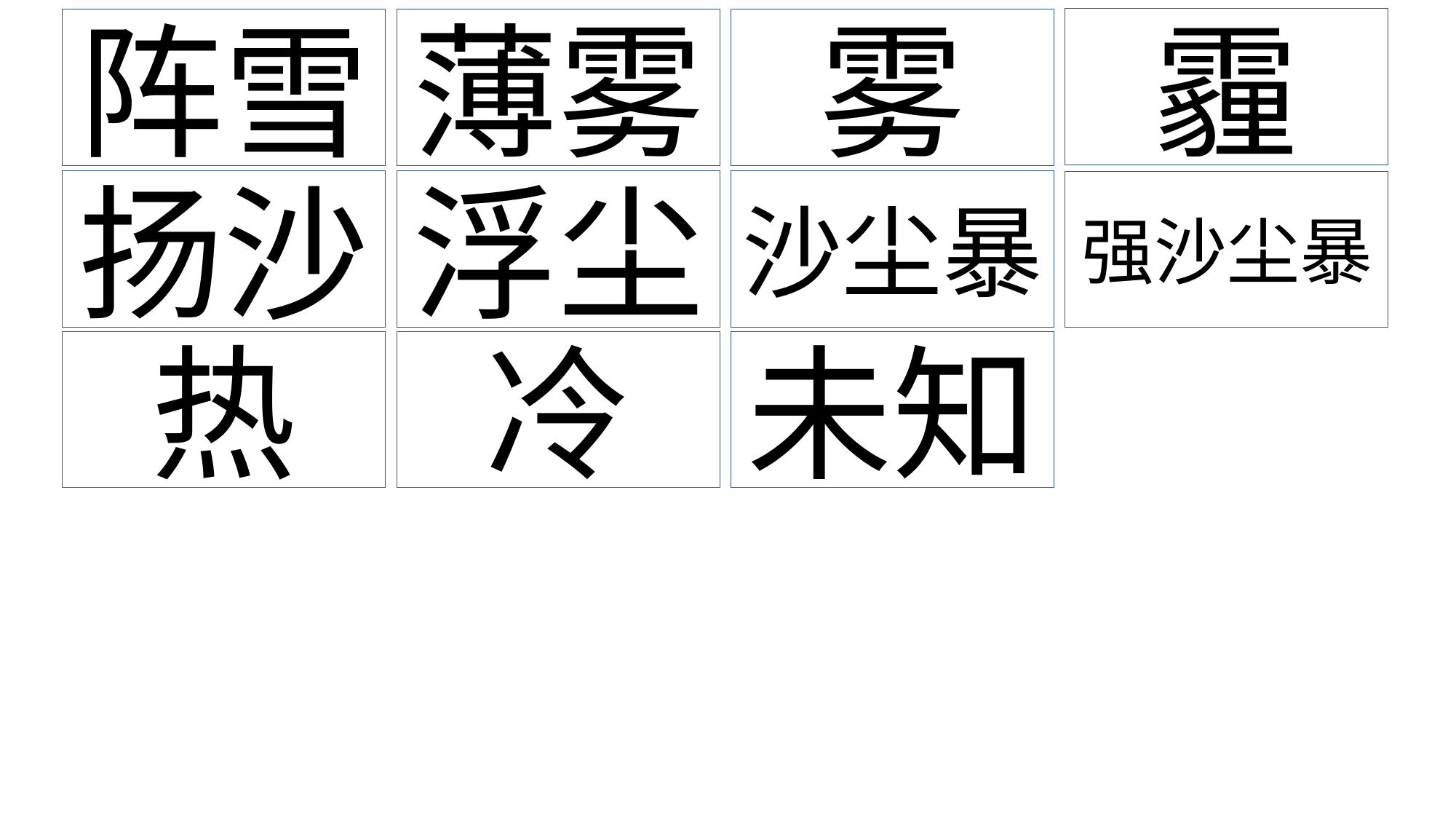

霾
阵雪
薄雾
雾
扬沙
浮尘
沙尘暴
强沙尘暴
热
冷
未知